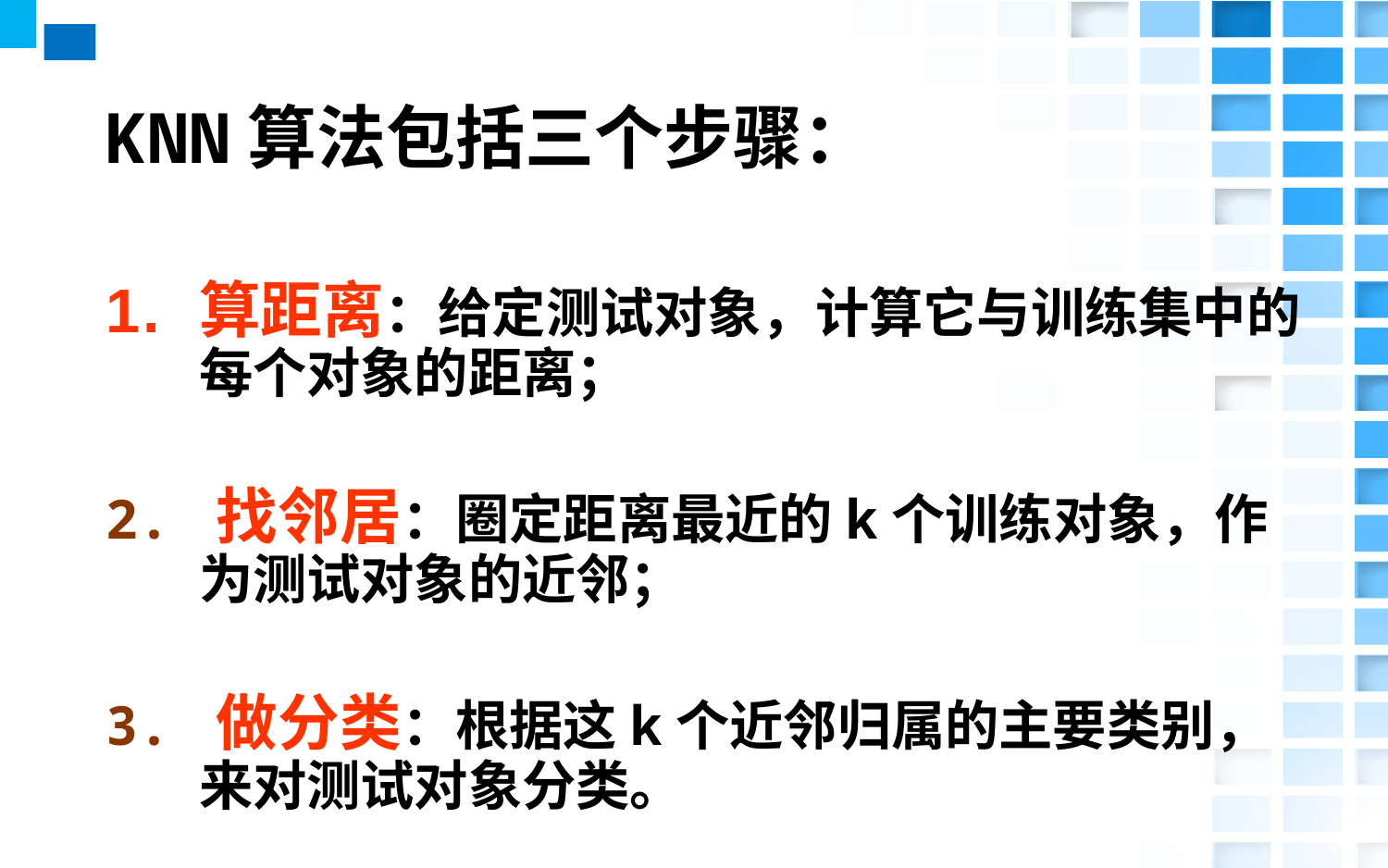

KNN算法包括三个步骤：

算距离：给定测试对象，计算它与训练集中的每个对象的距离；

2. 找邻居：圈定距离最近的k个训练对象，作为测试对象的近邻；

3. 做分类：根据这k个近邻归属的主要类别，来对测试对象分类。